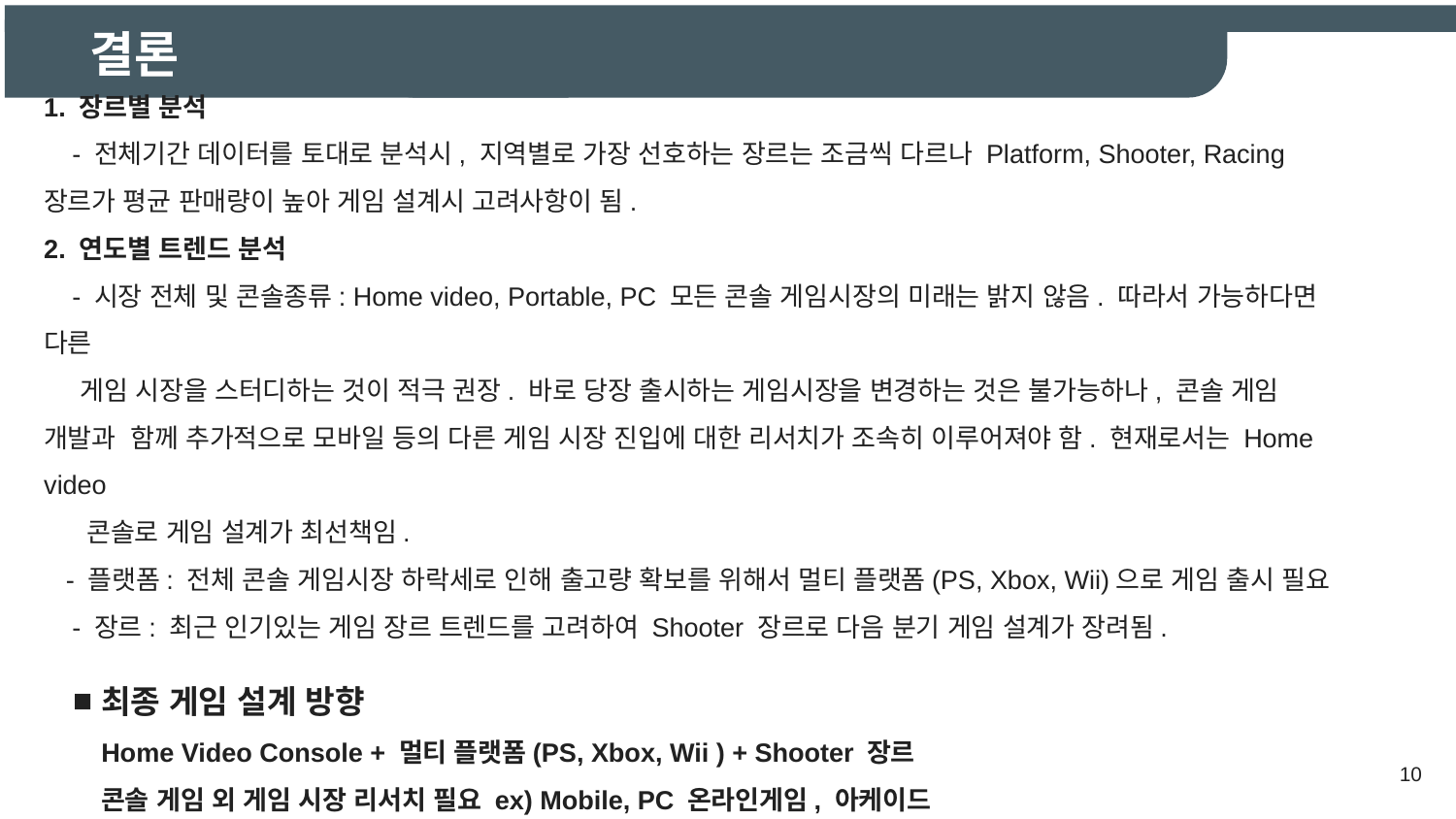

# 결론
1. 장르별 분석
   - 전체기간 데이터를 토대로 분석시, 지역별로 가장 선호하는 장르는 조금씩 다르나 Platform, Shooter, Racing 장르가 평균 판매량이 높아 게임 설계시 고려사항이 됨.
2. 연도별 트렌드 분석
   - 시장 전체 및 콘솔종류: Home video, Portable, PC 모든 콘솔 게임시장의 미래는 밝지 않음. 따라서 가능하다면 다른
     게임 시장을 스터디하는 것이 적극 권장. 바로 당장 출시하는 게임시장을 변경하는 것은 불가능하나, 콘솔 게임 개발과  함께 추가적으로 모바일 등의 다른 게임 시장 진입에 대한 리서치가 조속히 이루어져야 함. 현재로서는 Home video
     콘솔로 게임 설계가 최선책임.
   - 플랫폼: 전체 콘솔 게임시장 하락세로 인해 출고량 확보를 위해서 멀티 플랫폼(PS, Xbox, Wii)으로 게임 출시 필요
   - 장르: 최근 인기있는 게임 장르 트렌드를 고려하여 Shooter 장르로 다음 분기 게임 설계가 장려됨.
최종 게임 설계 방향
Home Video Console + 멀티 플랫폼(PS, Xbox, Wii ) + Shooter 장르
콘솔 게임 외 게임 시장 리서치 필요 ex) Mobile, PC 온라인게임, 아케이드
10